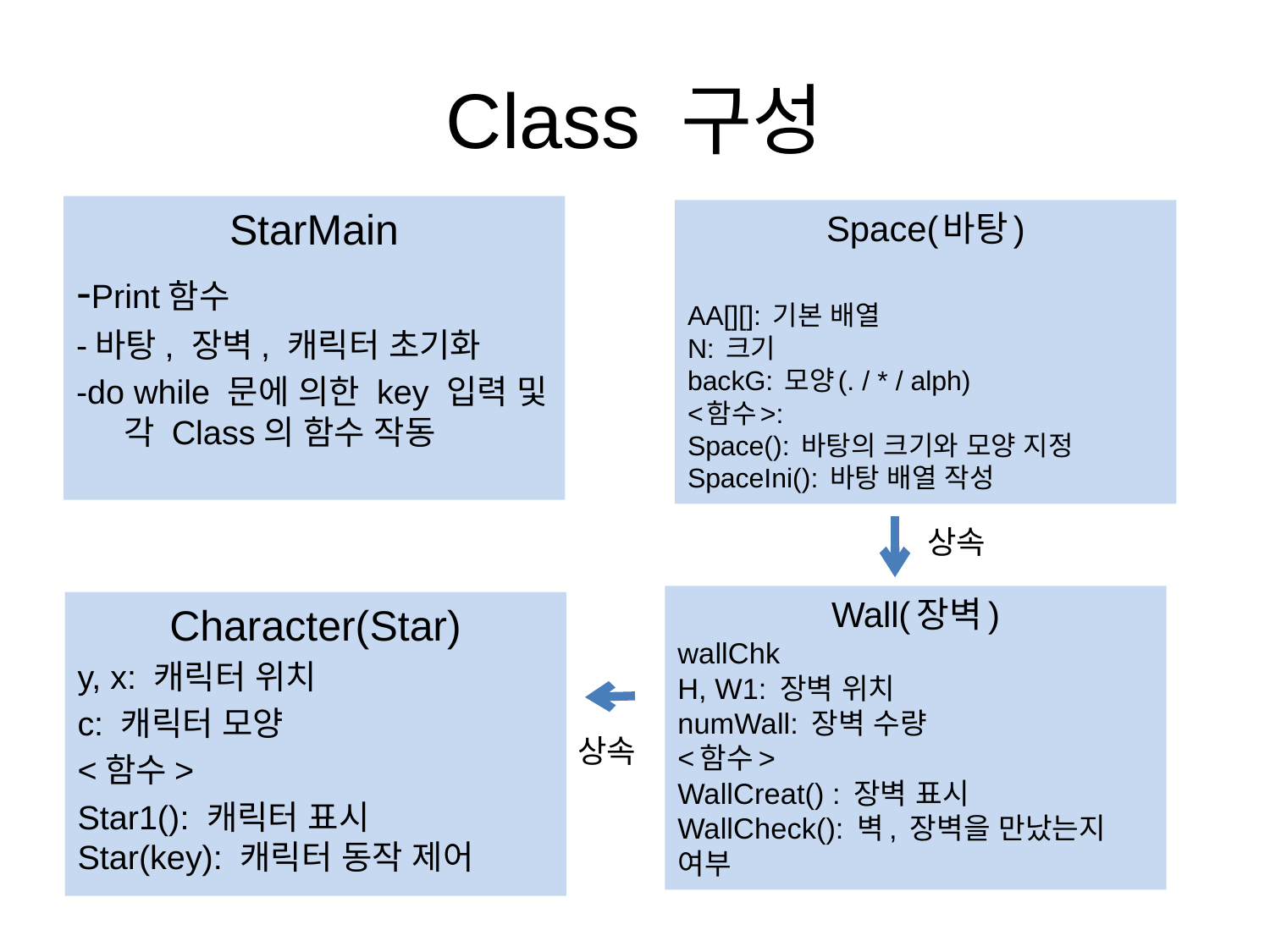

# Class 구성
StarMain
-Print함수
-바탕, 장벽, 캐릭터 초기화
-do while 문에 의한 key 입력 및 각 Class의 함수 작동

Space(바탕)

AA[][]: 기본 배열
N: 크기
backG: 모양(. / * / alph)
<함수>:
Space(): 바탕의 크기와 모양 지정
SpaceIni(): 바탕 배열 작성
상속
Wall(장벽)
wallChk
H, W1: 장벽 위치
numWall: 장벽 수량
<함수>
WallCreat() : 장벽 표시
WallCheck(): 벽, 장벽을 만났는지 여부

Character(Star)
y, x: 캐릭터 위치
c: 캐릭터 모양
<함수>
Star1(): 캐릭터 표시
Star(key): 캐릭터 동작 제어
상속